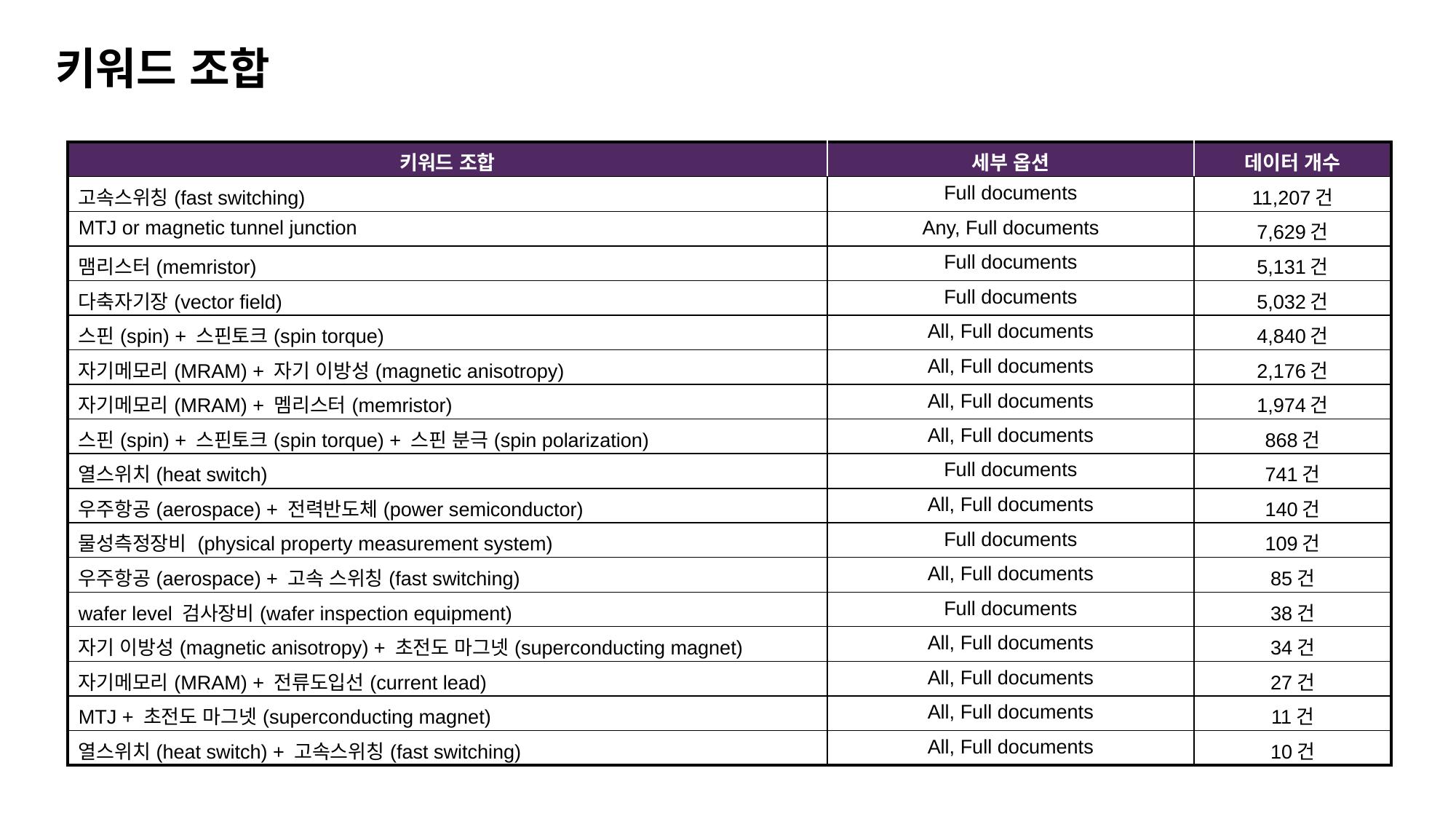

키워드 조합
| 키워드 조합 | 세부 옵션 | 데이터 개수 |
| --- | --- | --- |
| 고속스위칭(fast switching) | Full documents | 11,207건 |
| MTJ or magnetic tunnel junction | Any, Full documents | 7,629건 |
| 맴리스터(memristor) | Full documents | 5,131건 |
| 다축자기장(vector field) | Full documents | 5,032건 |
| 스핀(spin) + 스핀토크(spin torque) | All, Full documents | 4,840건 |
| 자기메모리(MRAM) + 자기 이방성(magnetic anisotropy) | All, Full documents | 2,176건 |
| 자기메모리(MRAM) + 멤리스터(memristor) | All, Full documents | 1,974건 |
| 스핀(spin) + 스핀토크(spin torque) + 스핀 분극(spin polarization) | All, Full documents | 868건 |
| 열스위치(heat switch) | Full documents | 741건 |
| 우주항공(aerospace) + 전력반도체(power semiconductor) | All, Full documents | 140건 |
| 물성측정장비 (physical property measurement system) | Full documents | 109건 |
| 우주항공(aerospace) + 고속 스위칭(fast switching) | All, Full documents | 85건 |
| wafer level 검사장비(wafer inspection equipment) | Full documents | 38건 |
| 자기 이방성(magnetic anisotropy) + 초전도 마그넷(superconducting magnet) | All, Full documents | 34건 |
| 자기메모리(MRAM) + 전류도입선(current lead) | All, Full documents | 27건 |
| MTJ + 초전도 마그넷(superconducting magnet) | All, Full documents | 11건 |
| 열스위치(heat switch) + 고속스위칭(fast switching) | All, Full documents | 10건 |